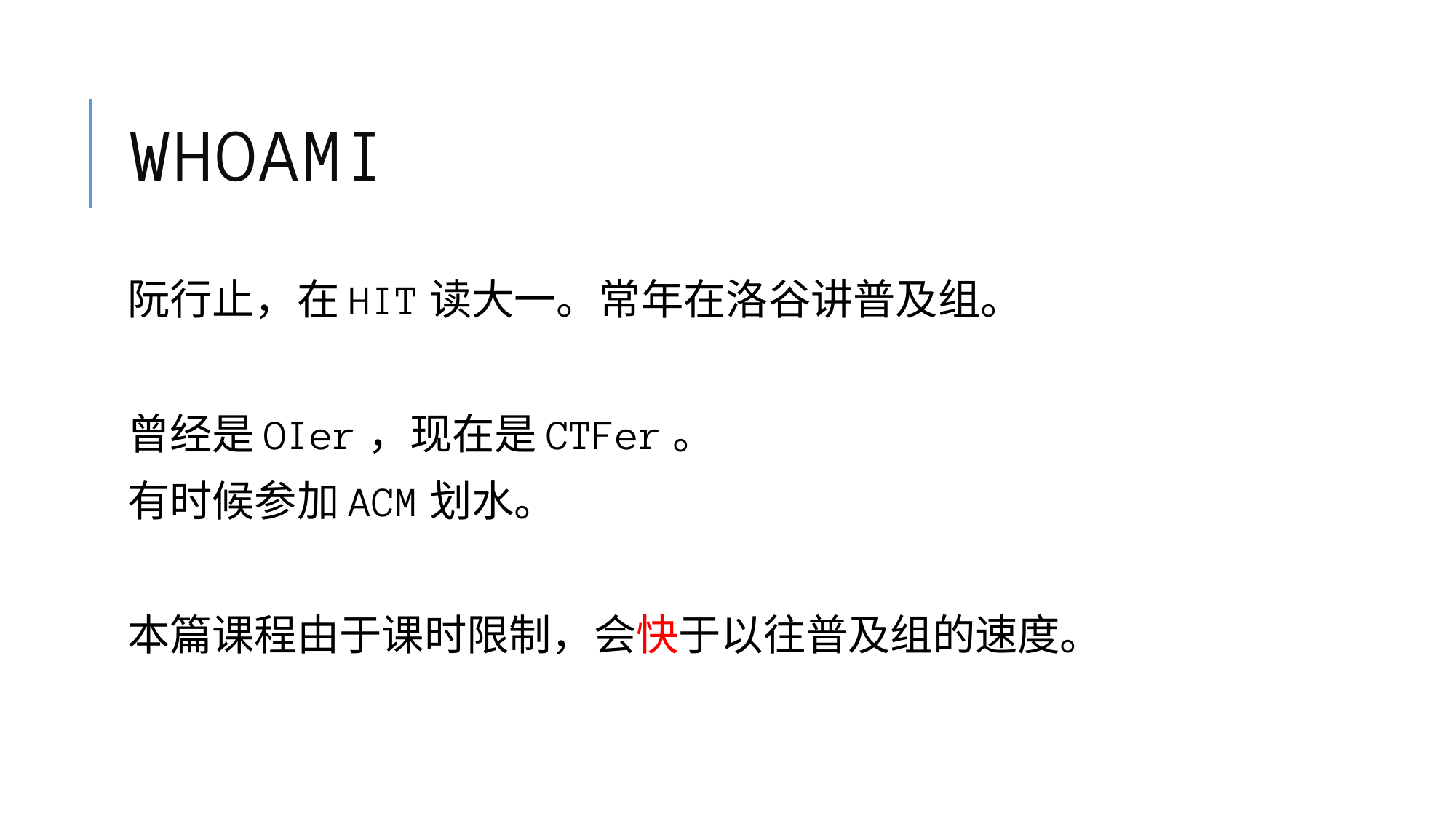

# whoami
阮行止，在HIT读大一。常年在洛谷讲普及组。

曾经是OIer，现在是CTFer。
有时候参加ACM划水。

本篇课程由于课时限制，会快于以往普及组的速度。